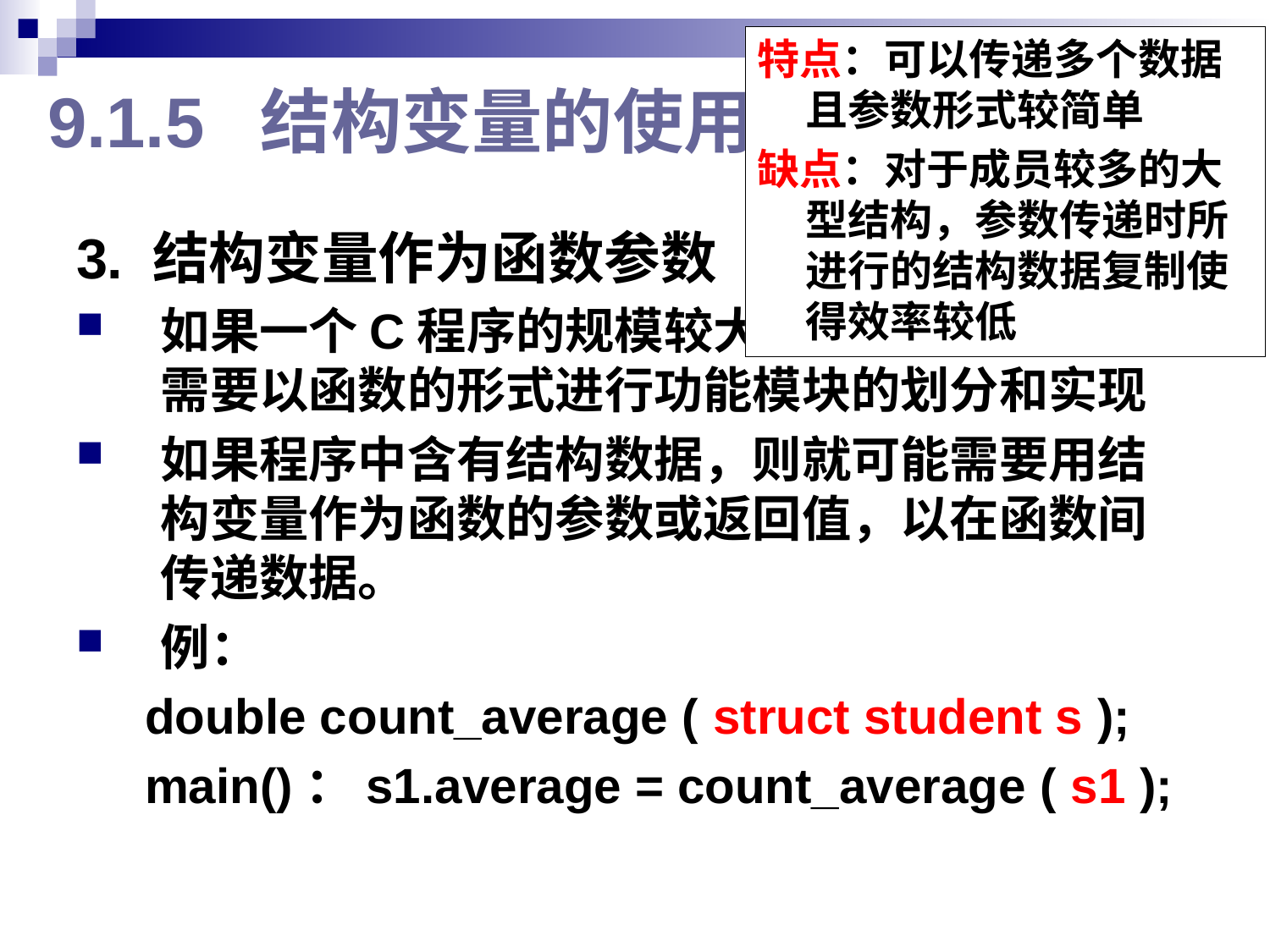

特点：可以传递多个数据且参数形式较简单
缺点：对于成员较多的大型结构，参数传递时所进行的结构数据复制使得效率较低
# 9.1.5  结构变量的使用
3. 结构变量作为函数参数
如果一个C程序的规模较大，功能较多，必然需要以函数的形式进行功能模块的划分和实现
如果程序中含有结构数据，则就可能需要用结构变量作为函数的参数或返回值，以在函数间传递数据。
例：
     double count_average ( struct student s );
     main()：s1.average = count_average ( s1 );